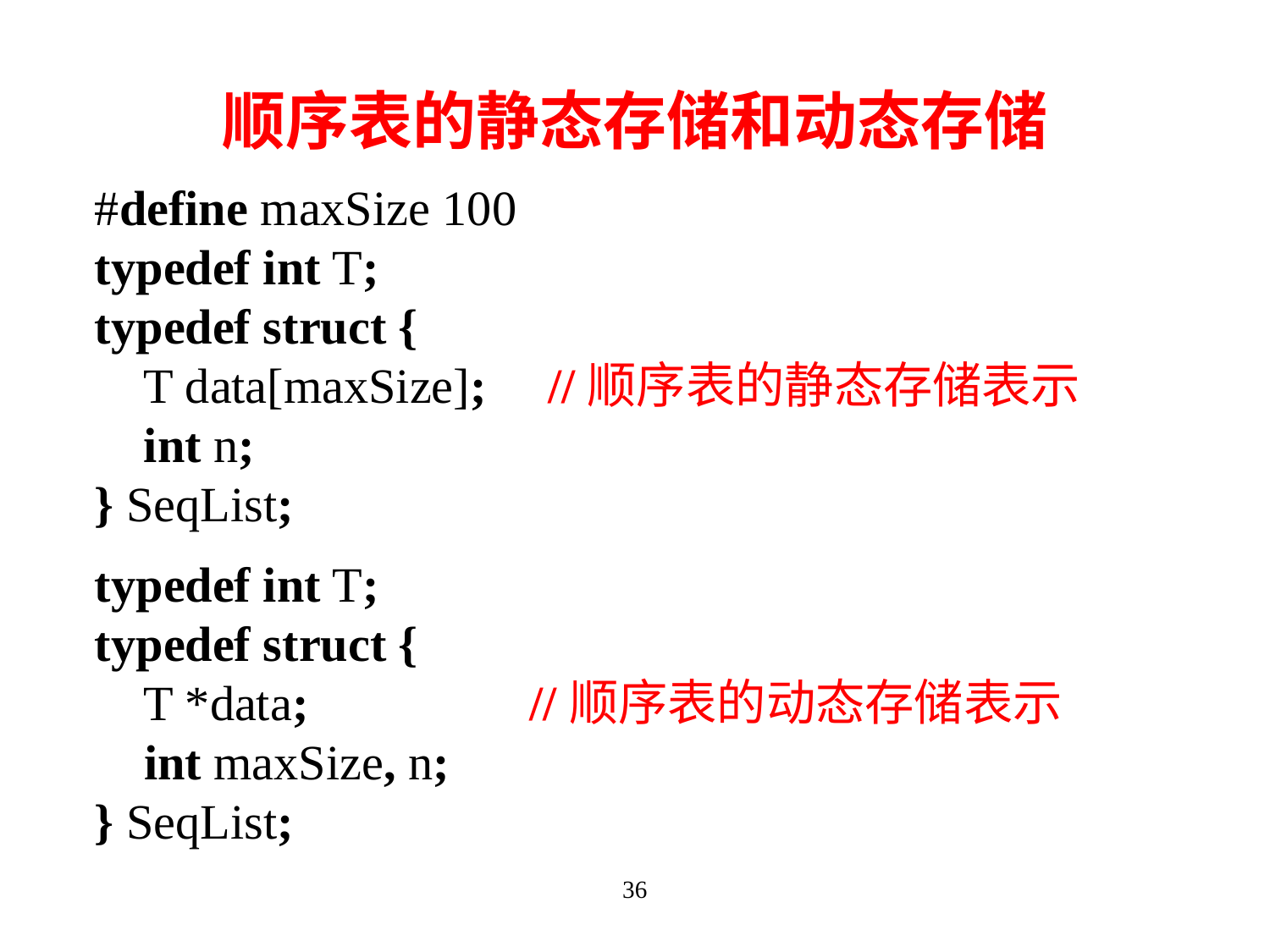

# 顺序表的静态存储和动态存储
#define maxSize 100
typedef int T;
typedef struct {
    T data[maxSize];     //顺序表的静态存储表示
    int n;
} SeqList;

typedef int T;
typedef struct {
    T *data;                  //顺序表的动态存储表示
    int maxSize, n;
} SeqList;
36